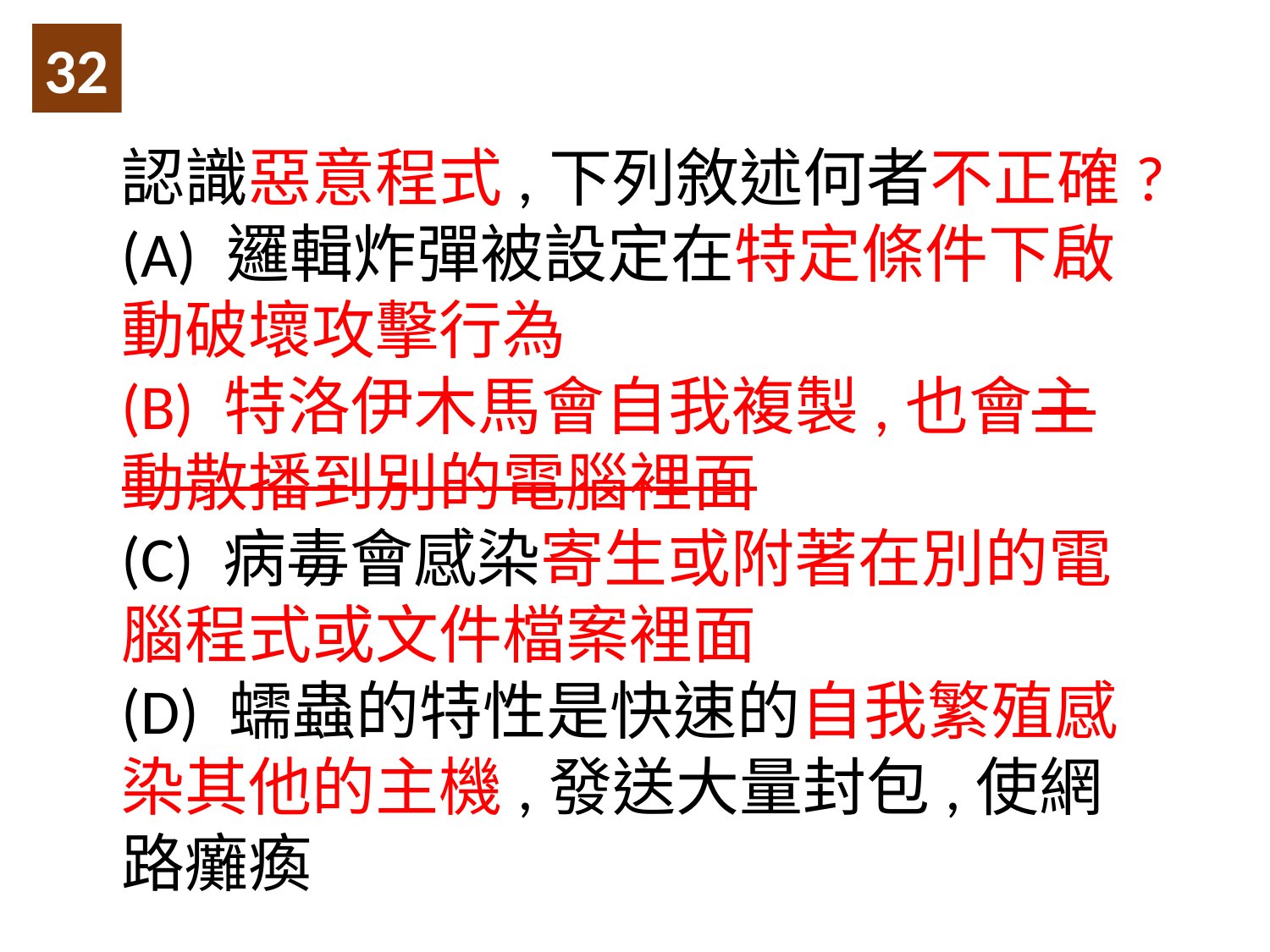

32
認識惡意程式,下列敘述何者不正確?
(A) 邏輯炸彈被設定在特定條件下啟動破壞攻擊行為
(B) 特洛伊木馬會自我複製,也會主動散播到別的電腦裡面
(C) 病毒會感染寄生或附著在別的電腦程式或文件檔案裡面
(D) 蠕蟲的特性是快速的自我繁殖感染其他的主機,發送大量封包,使網路癱瘓